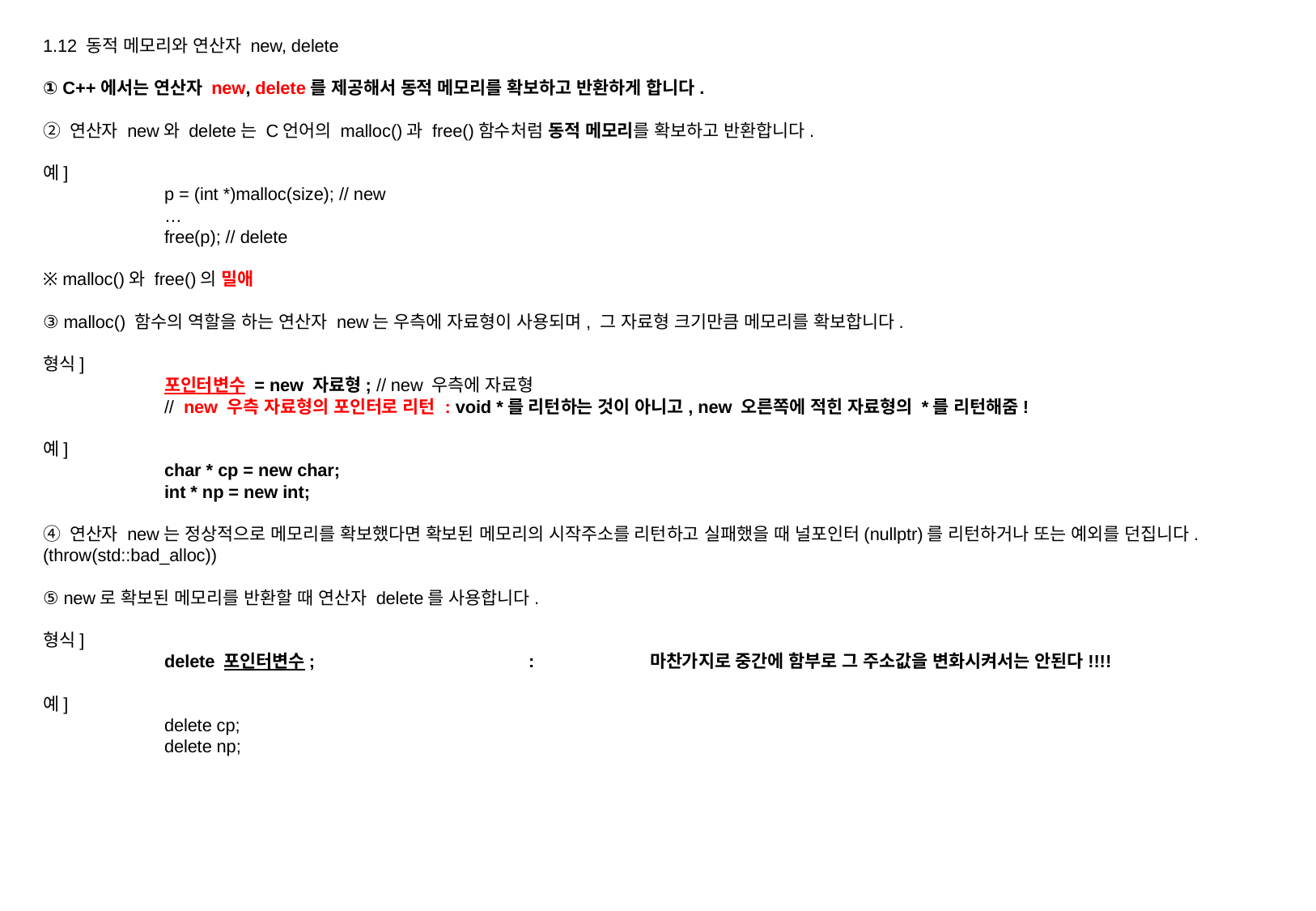

1.12 동적 메모리와 연산자 new, delete

① C++에서는 연산자 new, delete를 제공해서 동적 메모리를 확보하고 반환하게 합니다.

② 연산자 new와 delete는 C언어의 malloc()과 free()함수처럼 동적 메모리를 확보하고 반환합니다.

예]
	p = (int *)malloc(size); // new
	…
	free(p); // delete

※ malloc()와 free()의 밀애

③ malloc() 함수의 역할을 하는 연산자 new는 우측에 자료형이 사용되며, 그 자료형 크기만큼 메모리를 확보합니다.

형식]
	포인터변수 = new 자료형; // new 우측에 자료형
	//  new 우측 자료형의 포인터로 리턴 : void *를 리턴하는 것이 아니고, new 오른쪽에 적힌 자료형의 *를 리턴해줌!

예]
	char * cp = new char;
	int * np = new int;

④ 연산자 new는 정상적으로 메모리를 확보했다면 확보된 메모리의 시작주소를 리턴하고 실패했을 때 널포인터(nullptr)를 리턴하거나 또는 예외를 던집니다. (throw(std::bad_alloc))

⑤ new로 확보된 메모리를 반환할 때 연산자 delete를 사용합니다.

형식]
	delete 포인터변수;		:	마찬가지로 중간에 함부로 그 주소값을 변화시켜서는 안된다!!!!

예]
	delete cp;
	delete np;